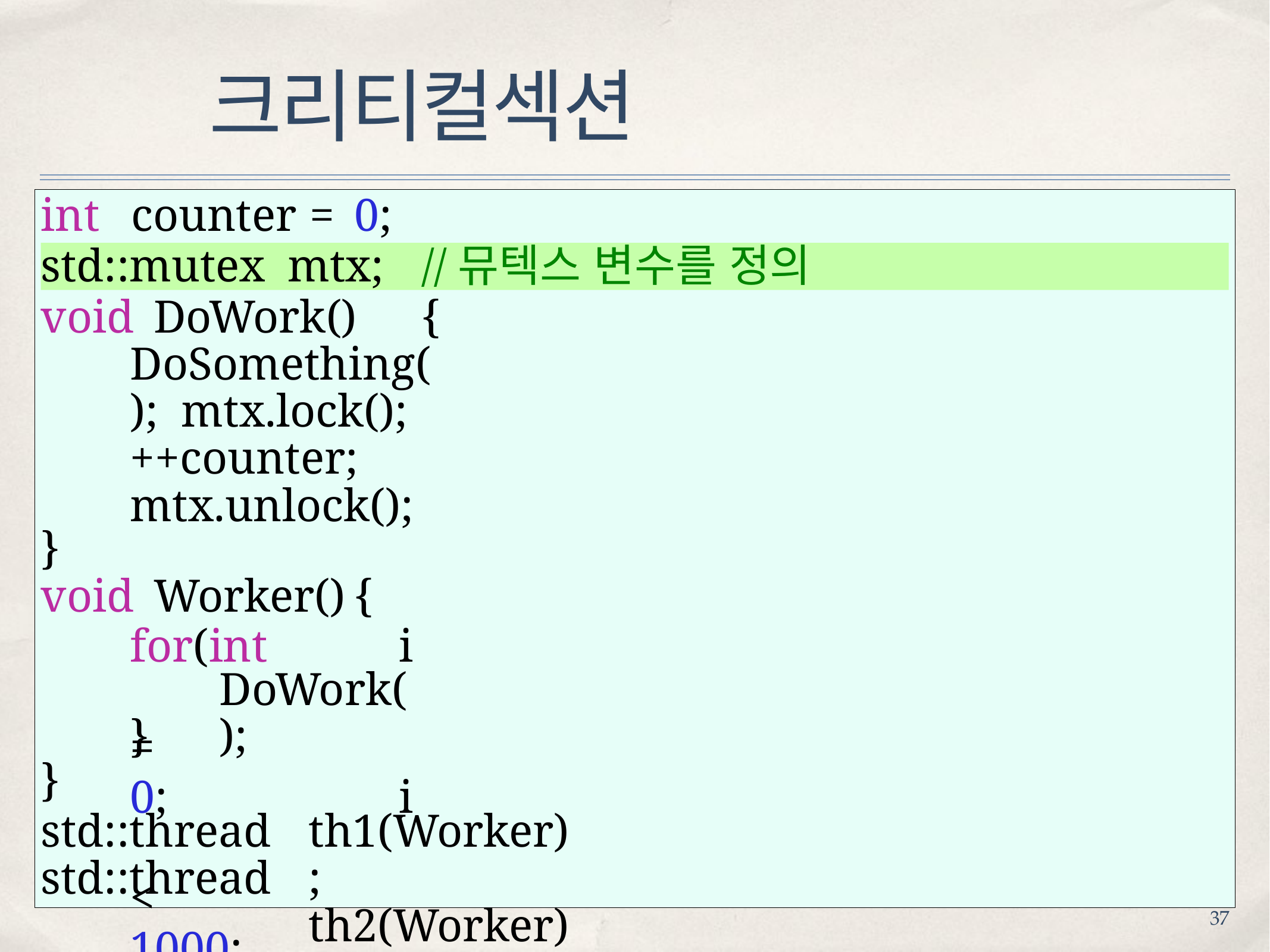

# 크리티컬섹션

int	counter	=	0;
std::mutex	mtx;	//뮤텍스 변수를 정의
void	DoWork()	{
DoSomething();  mtx.lock();
++counter;  mtx.unlock();
}
void	Worker()	{
for(int	i	=	0;	i	<	1000;	++i)	{

DoWork();
}
}
std::thread  std::thread
th1(Worker);  th2(Worker);
37